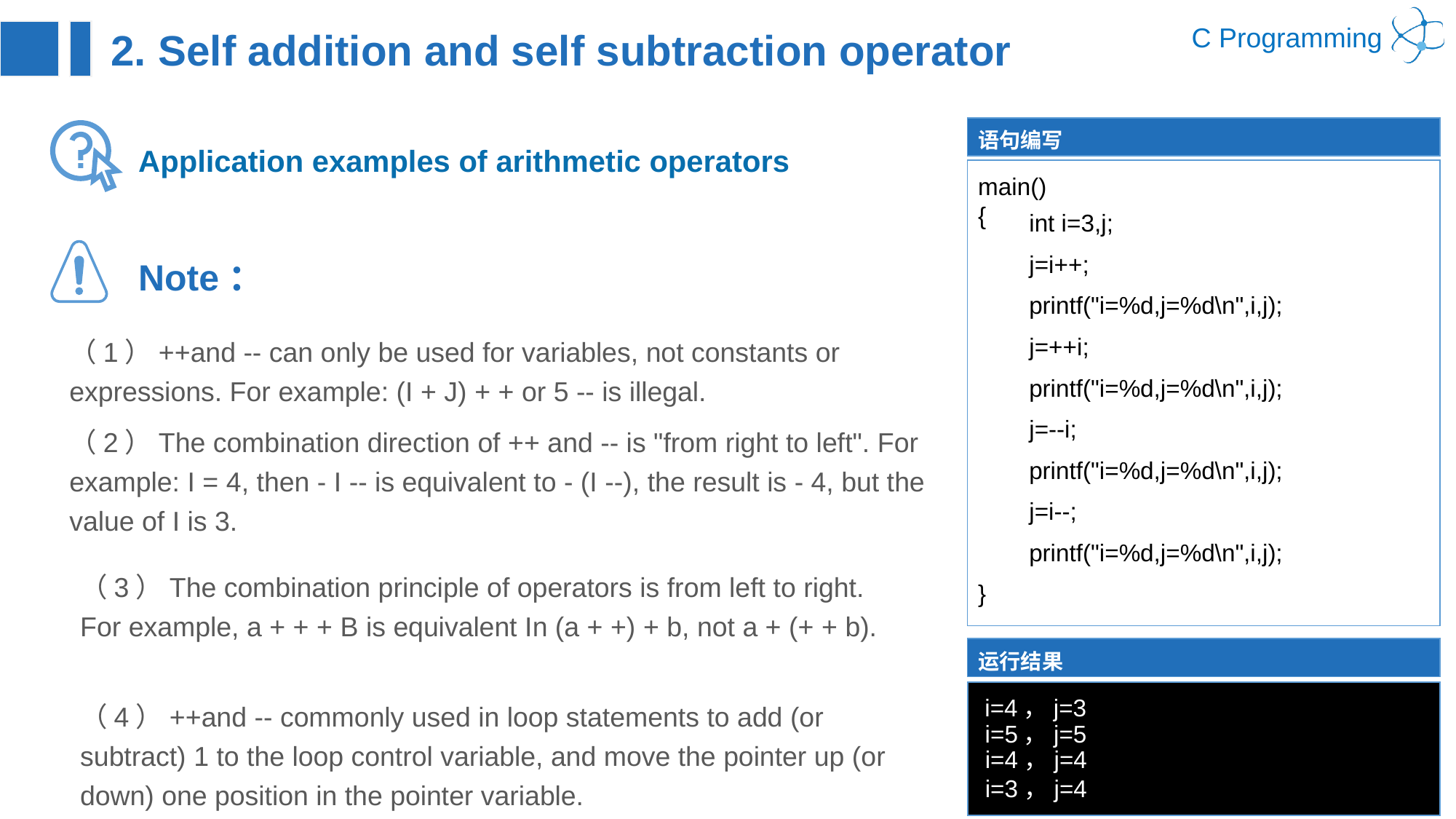

2. Self addition and self subtraction operator

语句编写
Application examples of arithmetic operators

main()
{

}
  int i=3,j;
  j=i++;
  printf("i=%d,j=%d\n",i,j);
  j=++i;
  printf("i=%d,j=%d\n",i,j);
  j=--i;
  printf("i=%d,j=%d\n",i,j);
  j=i--;
  printf("i=%d,j=%d\n",i,j);

Note：
（1）++and -- can only be used for variables, not constants or expressions. For example: (I + J) + + or 5 -- is illegal.
（2）The combination direction of ++ and -- is "from right to left". For example: I = 4, then - I -- is equivalent to - (I --), the result is - 4, but the value of I is 3.
（3）The combination principle of operators is from left to right. For example, a + + + B is equivalent In (a + +) + b, not a + (+ + b).

运行结果

i=4，j=3
（4）++and -- commonly used in loop statements to add (or subtract) 1 to the loop control variable, and move the pointer up (or down) one position in the pointer variable.
i=5，j=5
i=4，j=4
i=3，j=4